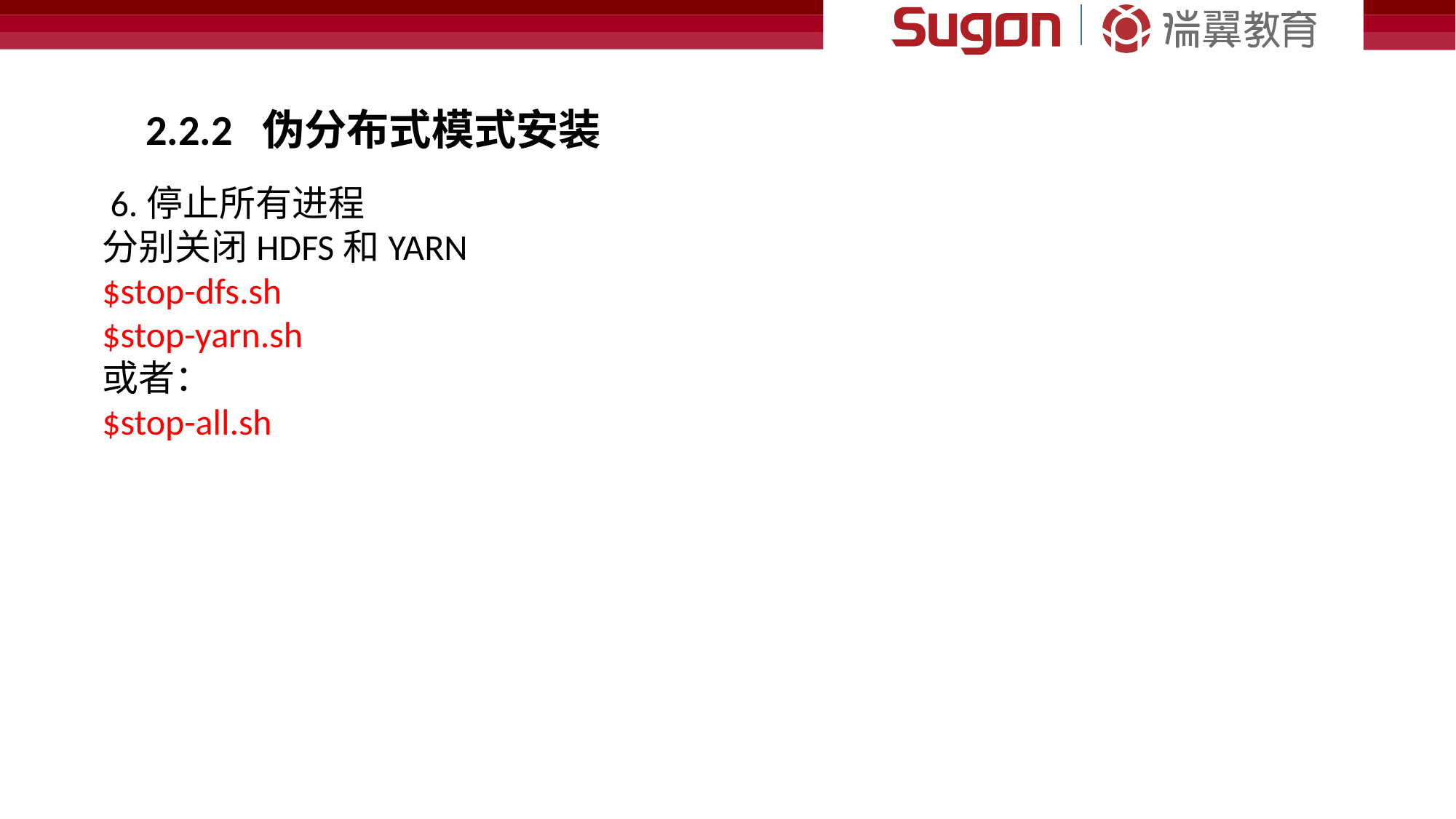

2.2.2  伪分布式模式安装
 6.停止所有进程
分别关闭HDFS和YARN
$stop-dfs.sh
$stop-yarn.sh
或者：
$stop-all.sh